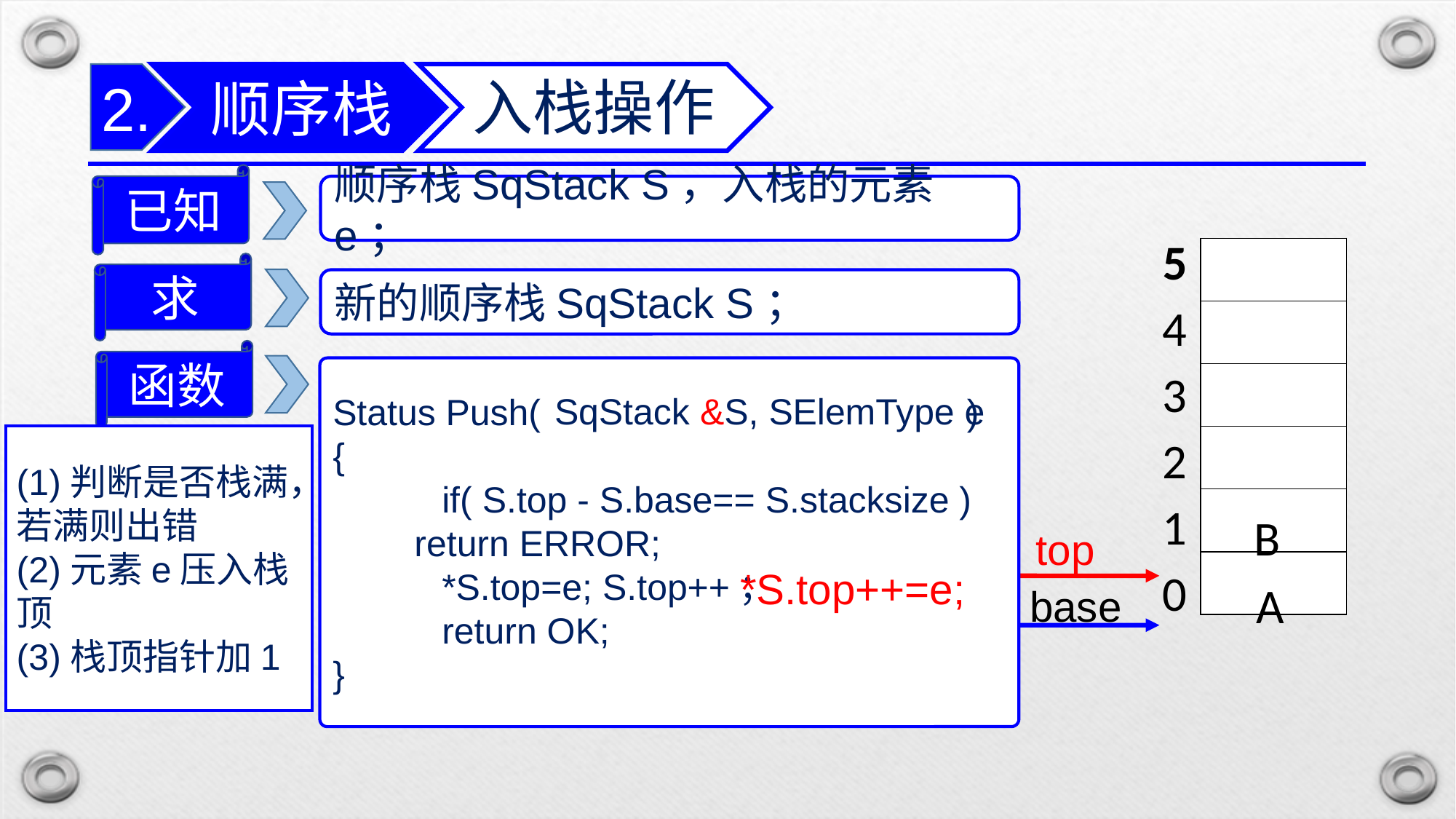

顺序栈

2.
入栈操作
已知
顺序栈SqStack S，入栈的元素e；

|  |
| --- |
|  |
|  |
|  |
|  |
|  |
| 5 |
| --- |
| 4 |
| 3 |
| 2 |
| 1 |
| 0 |
求

新的顺序栈SqStack S；
函数

Status Push(                                          )
{
	if( S.top - S.base== S.stacksize )
        return ERROR;
	*S.top=e; S.top++；
	return OK;
}

SqStack &S, SElemType e
(1)判断是否栈满，若满则出错
(2)元素e压入栈顶
(3)栈顶指针加1
B
top

*S.top++=e;
A
base